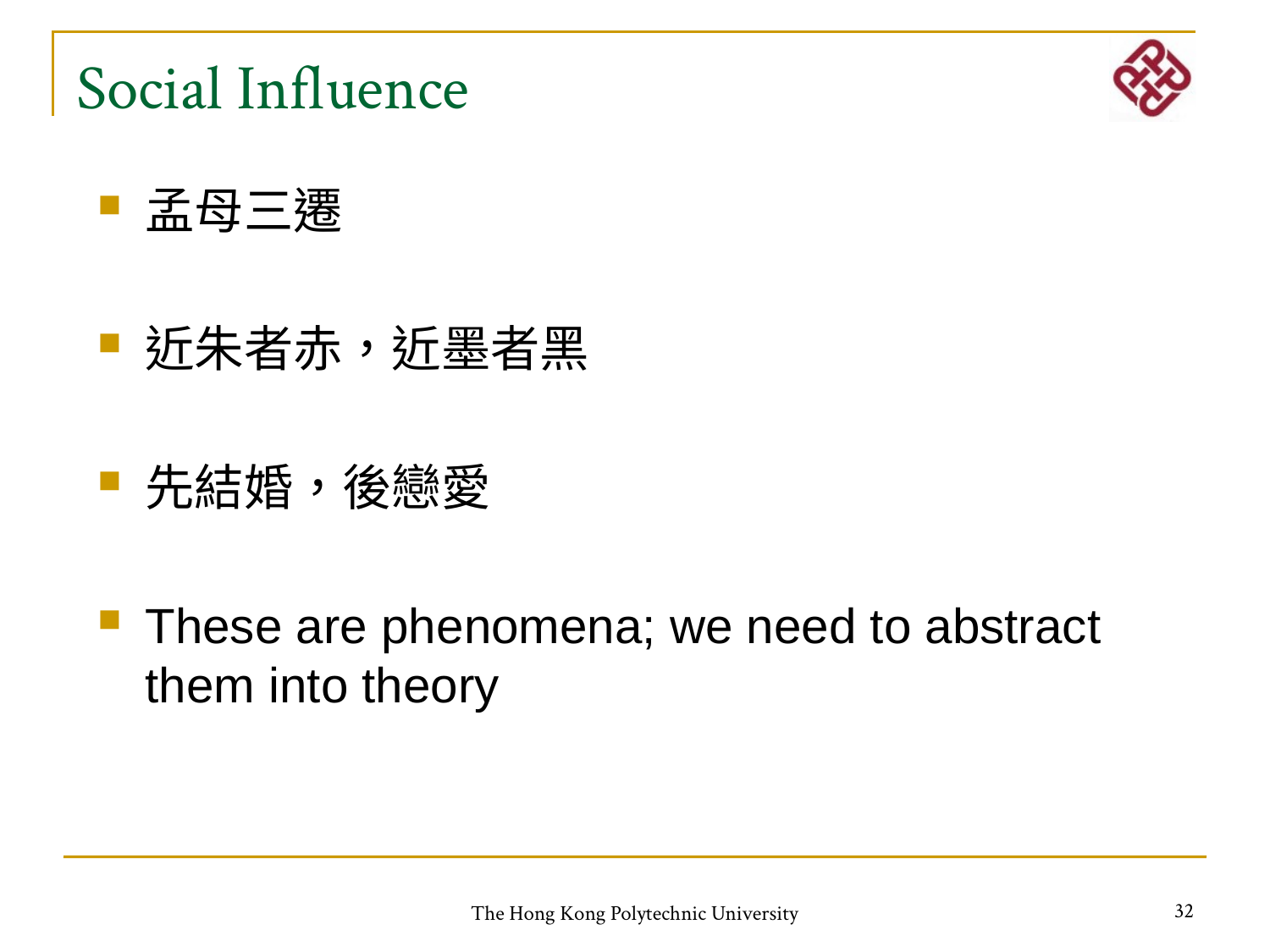

Social Influence
孟母三遷

近朱者赤，近墨者黑

先結婚，後戀愛

These are phenomena; we need to abstract them into theory

32
The Hong Kong Polytechnic University